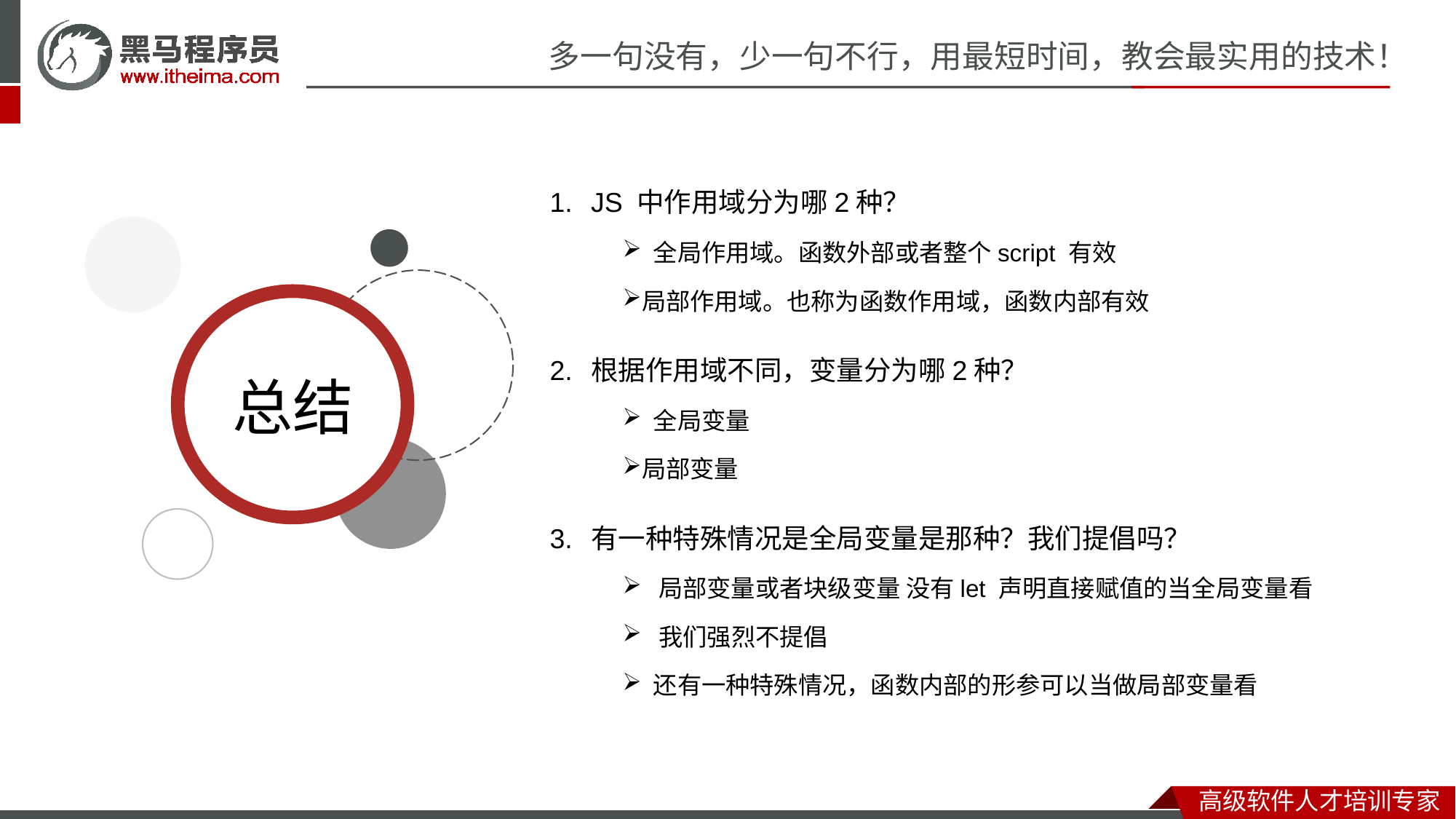

JS 中作用域分为哪2种？
 全局作用域。函数外部或者整个script 有效
局部作用域。也称为函数作用域，函数内部有效
根据作用域不同，变量分为哪2种？
 全局变量
局部变量
有一种特殊情况是全局变量是那种？我们提倡吗？
  局部变量或者块级变量 没有let 声明直接赋值的当全局变量看
  我们强烈不提倡
 还有一种特殊情况，函数内部的形参可以当做局部变量看